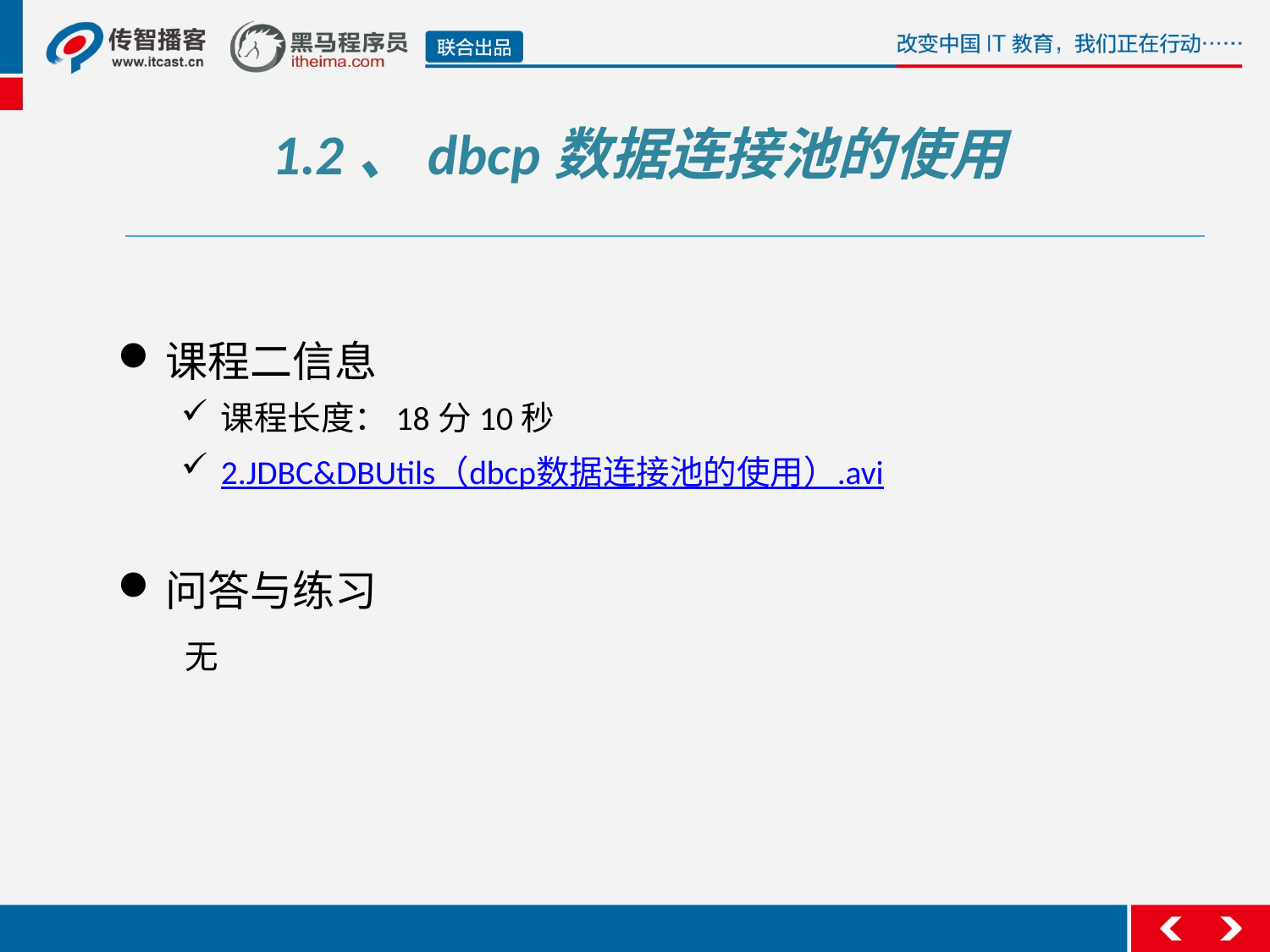

1.2、dbcp数据连接池的使用

课程二信息
课程长度：18分10秒
2.JDBC&DBUtils（dbcp数据连接池的使用）.avi

问答与练习
      无